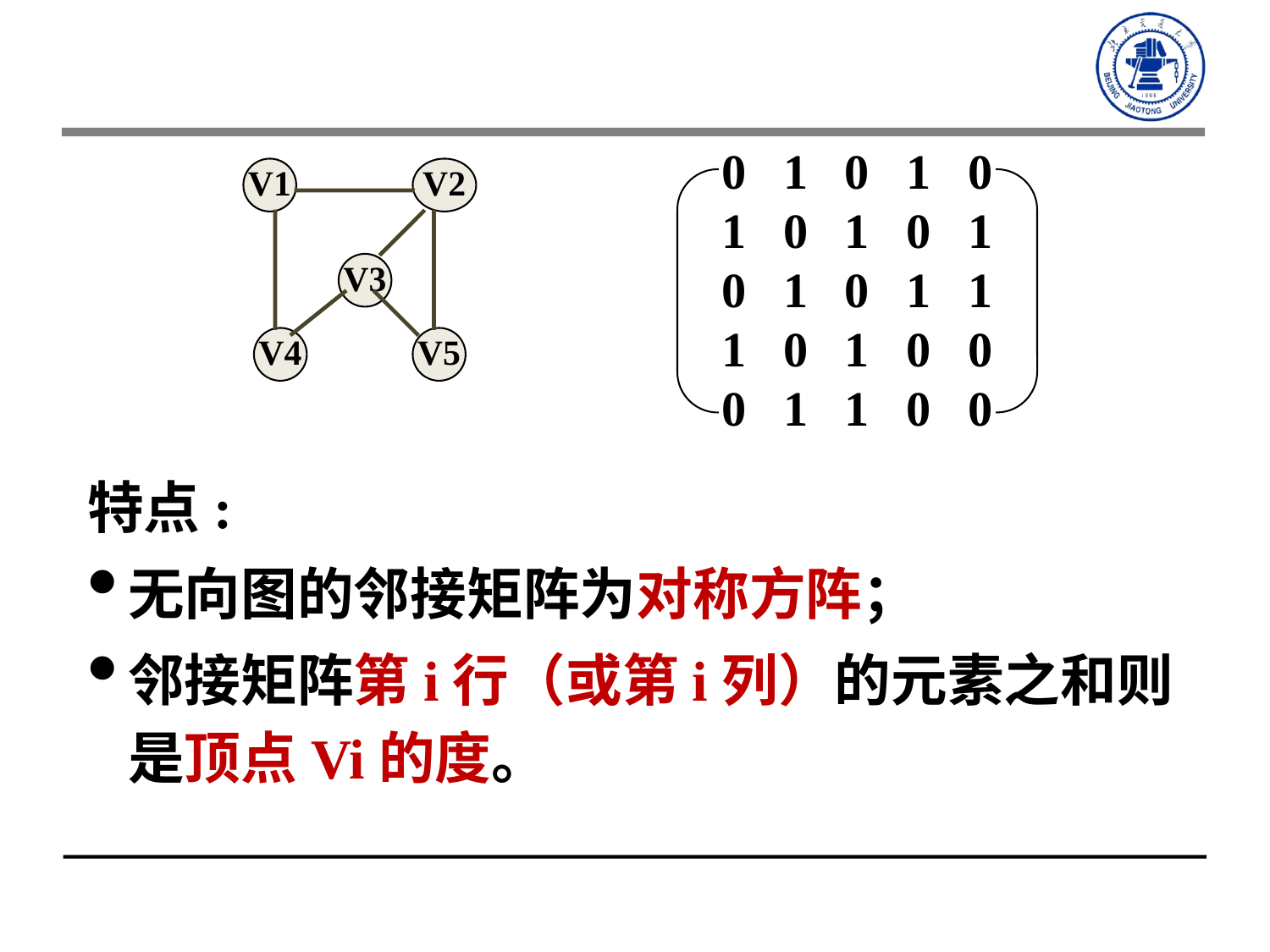

V1
V2
0   1   0   1   0
1   0   1   0   1
0   1   0   1   1
1   0   1   0   0
0   1   1   0   0

V3

V4
V5
特点:
无向图的邻接矩阵为对称方阵；
邻接矩阵第i行（或第i列）的元素之和则是顶点Vi的度。